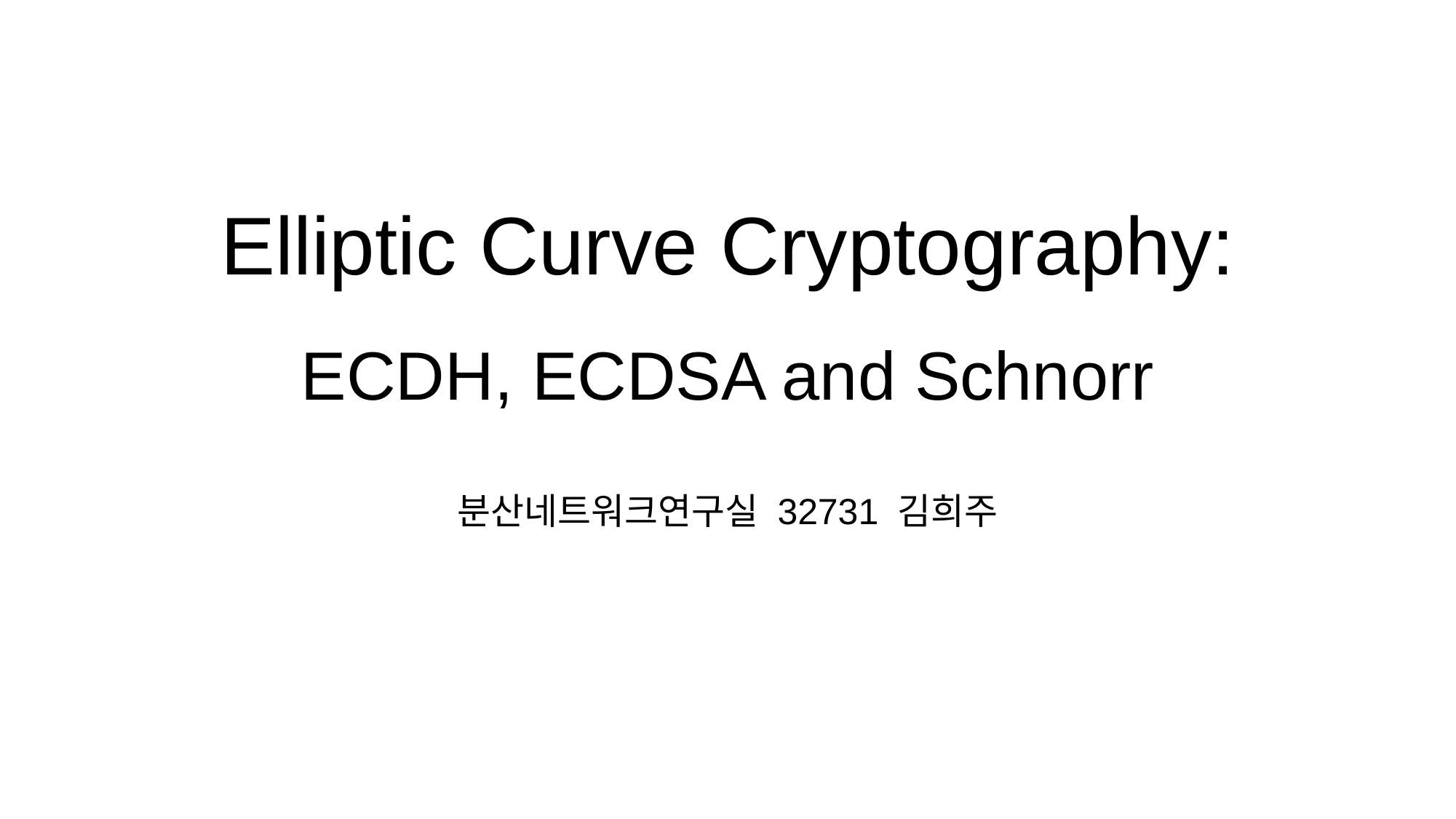

# Elliptic Curve Cryptography: ECDH, ECDSA and Schnorr
분산네트워크연구실 32731 김희주